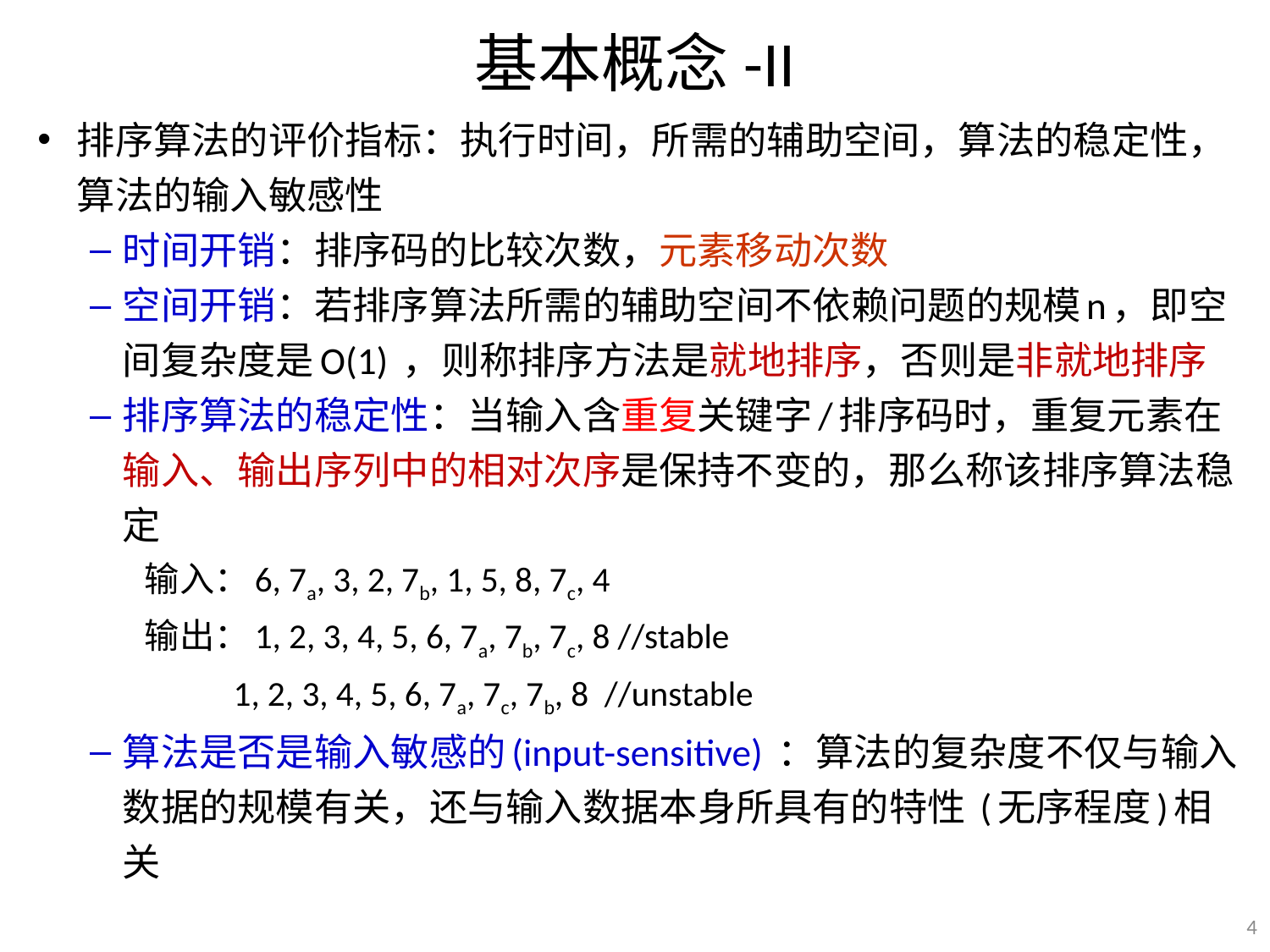

# 基本概念-II
排序算法的评价指标：执行时间，所需的辅助空间，算法的稳定性，算法的输入敏感性
时间开销：排序码的比较次数，元素移动次数
空间开销：若排序算法所需的辅助空间不依赖问题的规模n，即空间复杂度是O(1) ，则称排序方法是就地排序，否则是非就地排序
排序算法的稳定性：当输入含重复关键字/排序码时，重复元素在输入、输出序列中的相对次序是保持不变的，那么称该排序算法稳定
             输入：6, 7a, 3, 2, 7b, 1, 5, 8, 7c, 4
             输出：1, 2, 3, 4, 5, 6, 7a, 7b, 7c, 8 //stable
                         1, 2, 3, 4, 5, 6, 7a, 7c, 7b, 8  //unstable
算法是否是输入敏感的(input-sensitive) ：算法的复杂度不仅与输入数据的规模有关，还与输入数据本身所具有的特性 (无序程度)相关

4